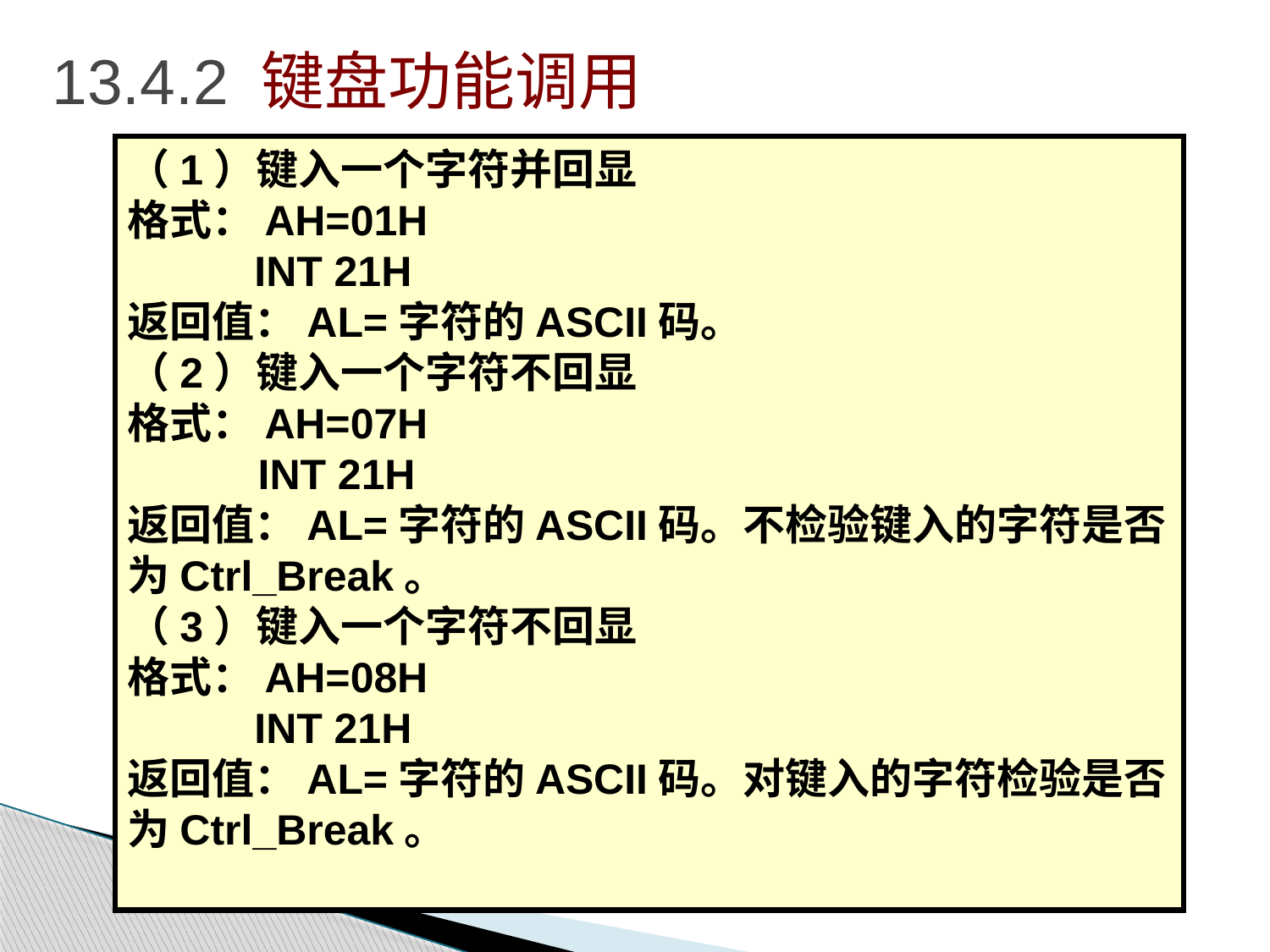

# 13.4.2 键盘功能调用
（1）键入一个字符并回显
格式：AH=01H
	INT 21H
返回值：AL=字符的ASCII码。
（2）键入一个字符不回显
格式：AH=07H
           INT 21H
返回值：AL=字符的ASCII码。不检验键入的字符是否为Ctrl_Break。
（3）键入一个字符不回显
格式：AH=08H
	INT 21H
返回值：AL=字符的ASCII码。对键入的字符检验是否为Ctrl_Break。